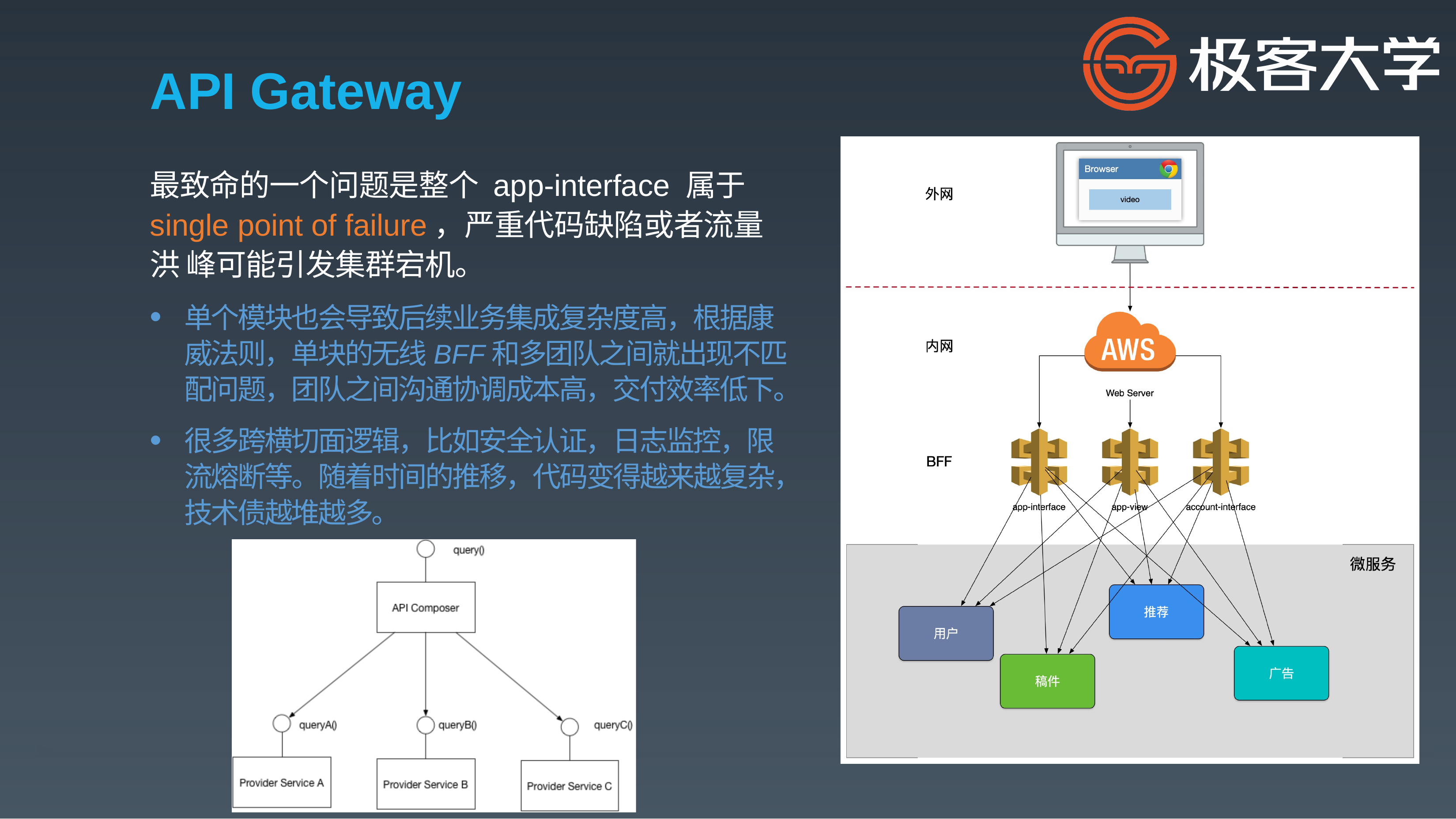

# API Gateway

最致命的一个问题是整个 app-interface 属于 single point of failure，严重代码缺陷或者流量洪 峰可能引发集群宕机。
单个模块也会导致后续业务集成复杂度高，根据康 威法则，单块的无线BFF和多团队之间就出现不匹 配问题，团队之间沟通协调成本高，交付效率低下。
很多跨横切面逻辑，比如安全认证，日志监控，限 流熔断等。随着时间的推移，代码变得越来越复杂， 技术债越堆越多。